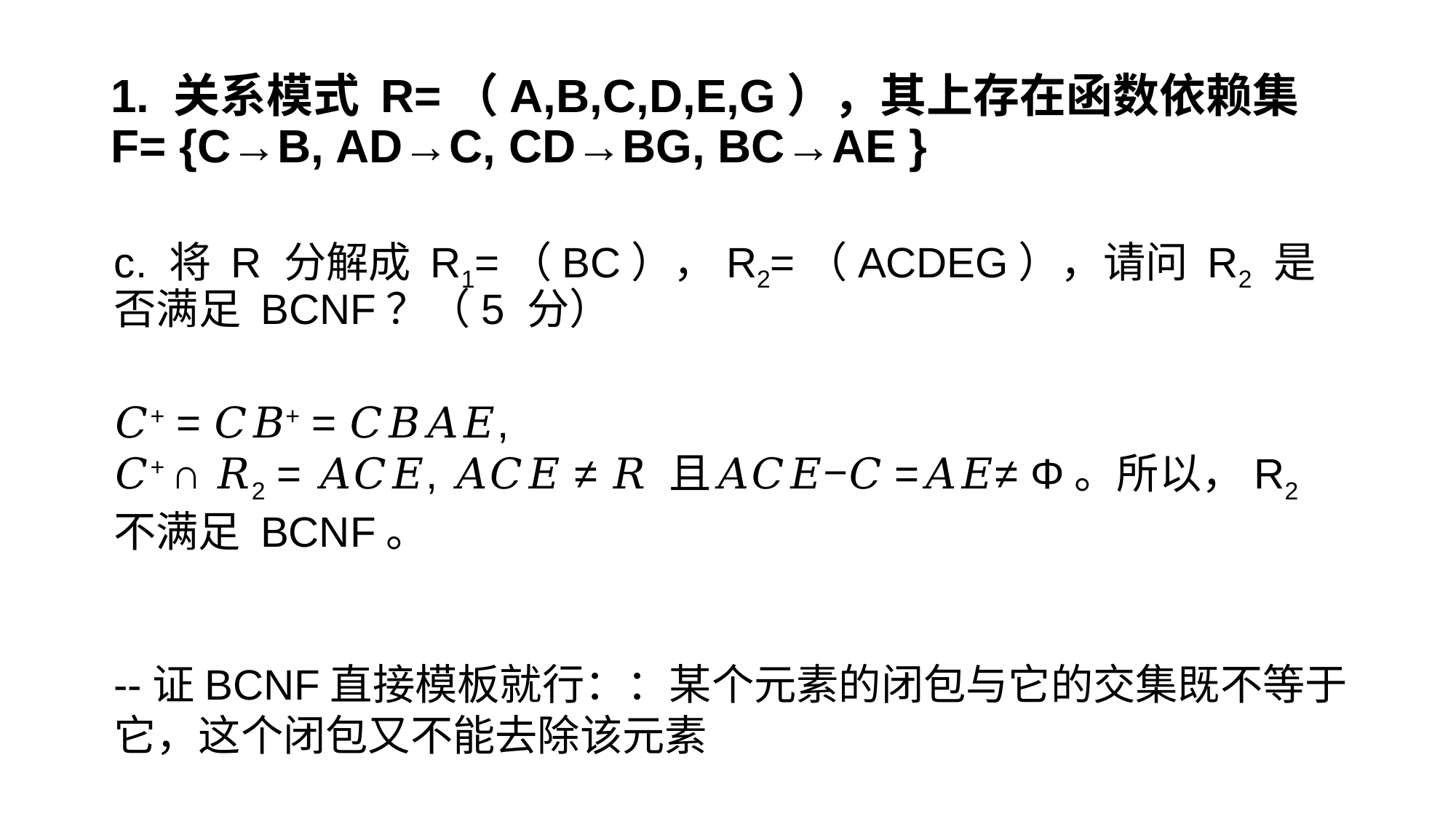

# 1. 关系模式 R=（A,B,C,D,E,G），其上存在函数依赖集 F= {C→B, AD→C, CD→BG, BC→AE }
c. 将 R 分解成 R1=（BC），R2=（ACDEG），请问 R2 是否满足 BCNF？（5 分）
𝐶+ = 𝐶𝐵+ = 𝐶𝐵𝐴𝐸,
𝐶+ ∩ 𝑅2 = 𝐴𝐶𝐸, 𝐴𝐶𝐸 ≠ 𝑅 且𝐴𝐶𝐸−𝐶=𝐴𝐸≠ Φ。所以，R2不满足 BCNF。

--证BCNF直接模板就行：：某个元素的闭包与它的交集既不等于它，这个闭包又不能去除该元素